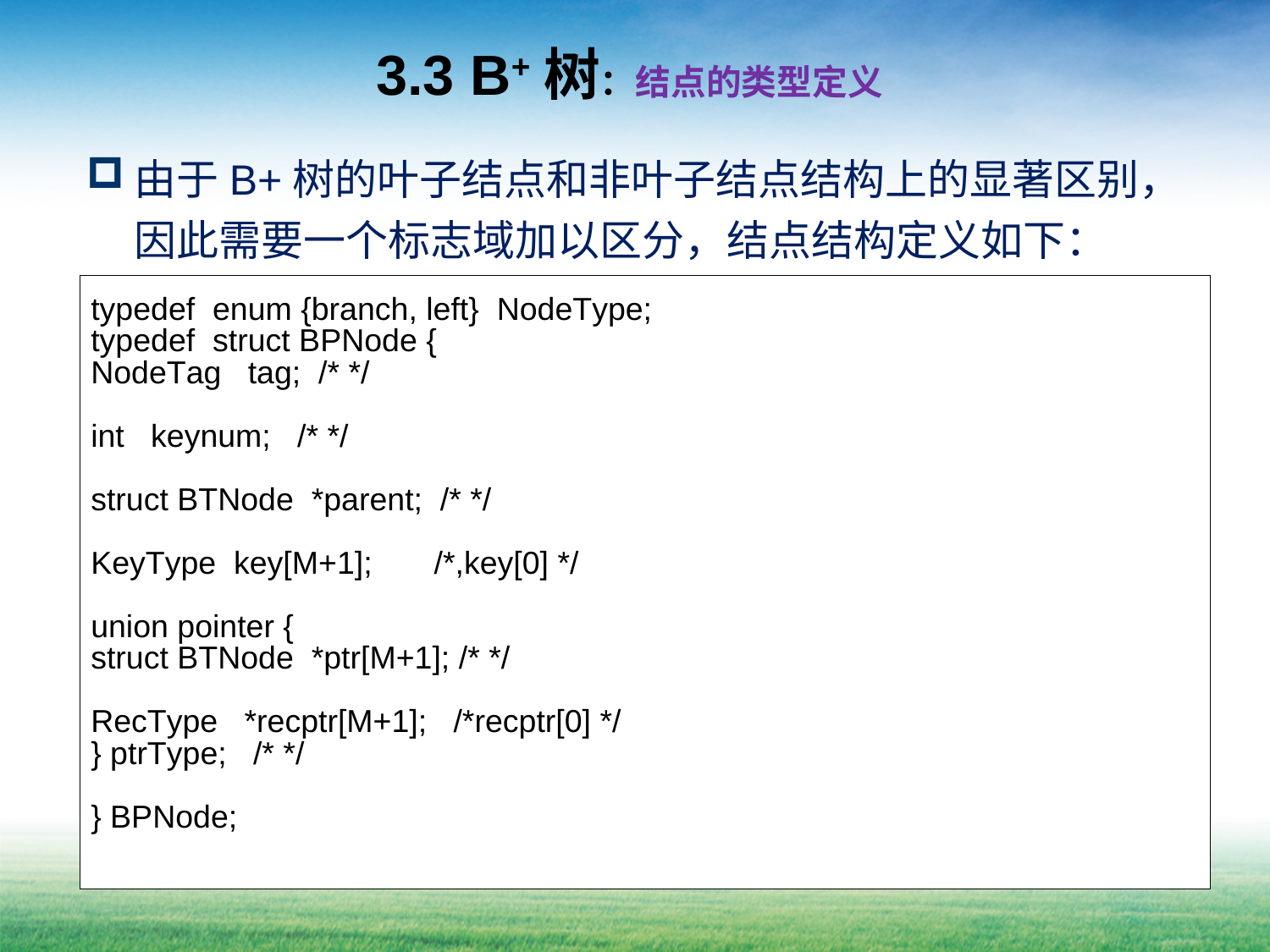

# 3.3 B+树：结点的类型定义
由于B+树的叶子结点和非叶子结点结构上的显著区别，因此需要一个标志域加以区分，结点结构定义如下：